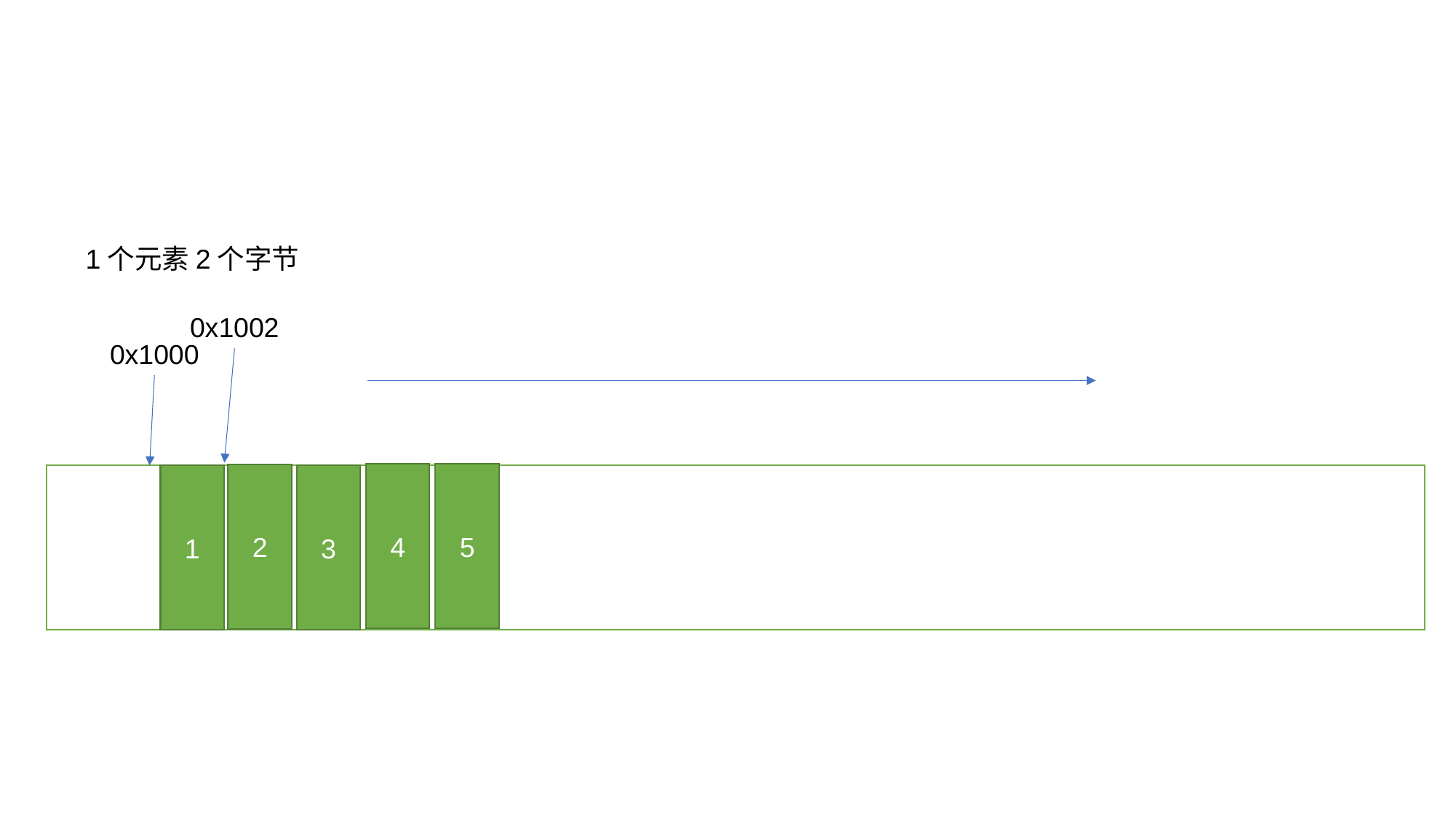

1个元素2个字节
0x1002
0x1000
5
4
2

1
3